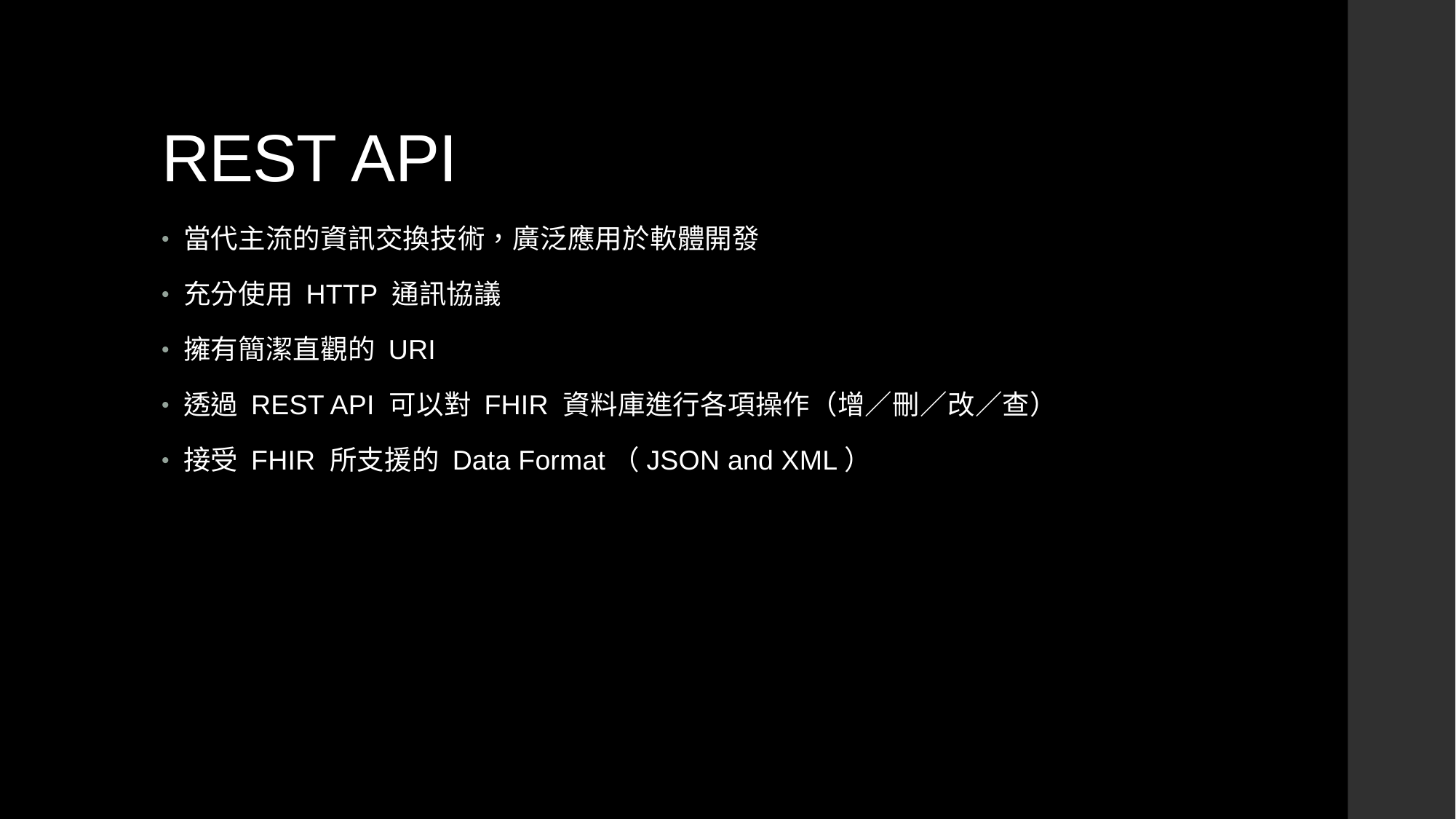

# REST API
當代主流的資訊交換技術，廣泛應用於軟體開發
充分使用 HTTP 通訊協議
擁有簡潔直觀的 URI
透過 REST API 可以對 FHIR 資料庫進行各項操作（增／刪／改／查）
接受 FHIR 所支援的 Data Format（JSON and XML）